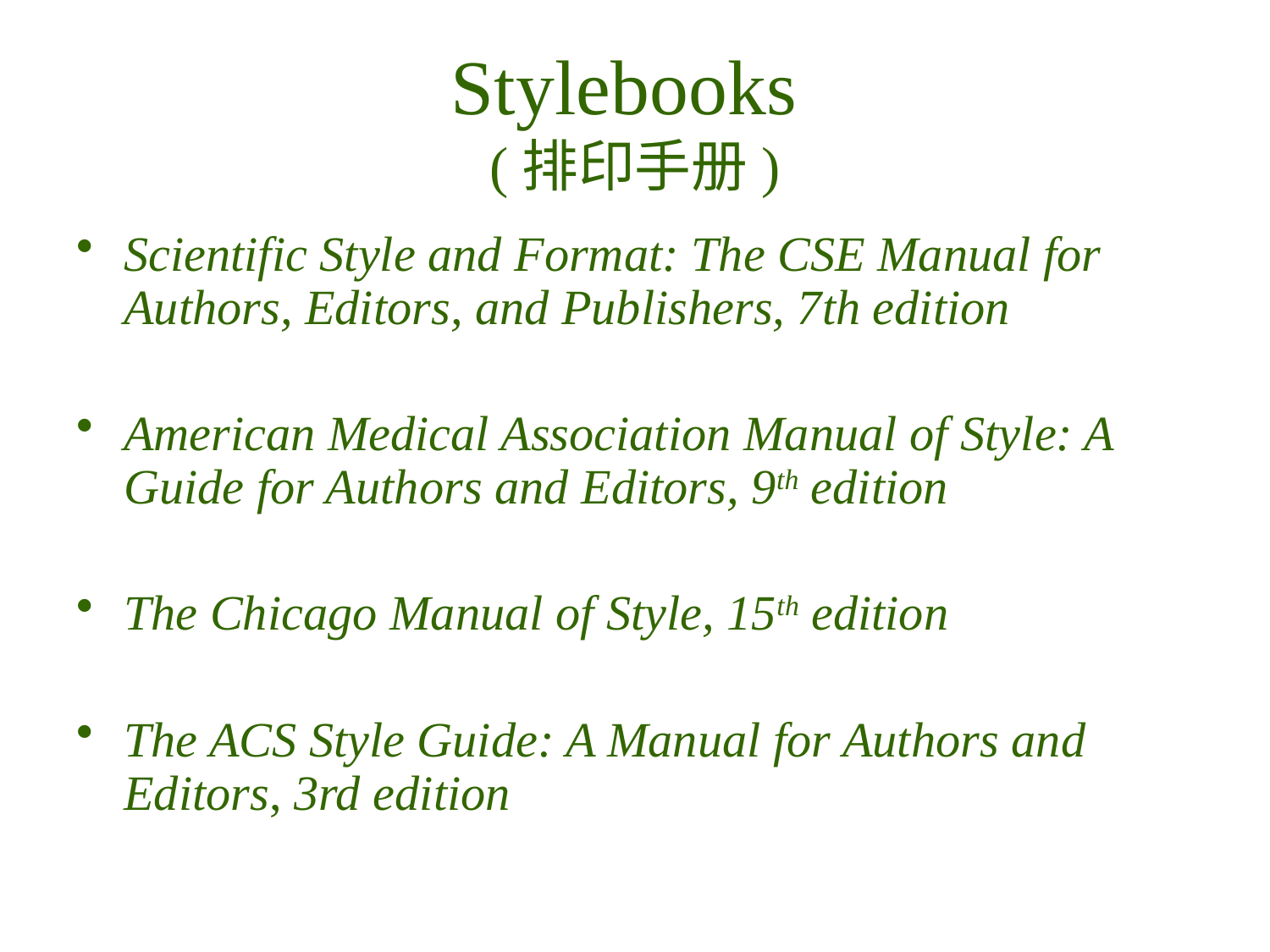

# Stylebooks (排印手册)
Scientific Style and Format: The CSE Manual for Authors, Editors, and Publishers, 7th edition

American Medical Association Manual of Style: A Guide for Authors and Editors, 9th edition

The Chicago Manual of Style, 15th edition

The ACS Style Guide: A Manual for Authors and Editors, 3rd edition